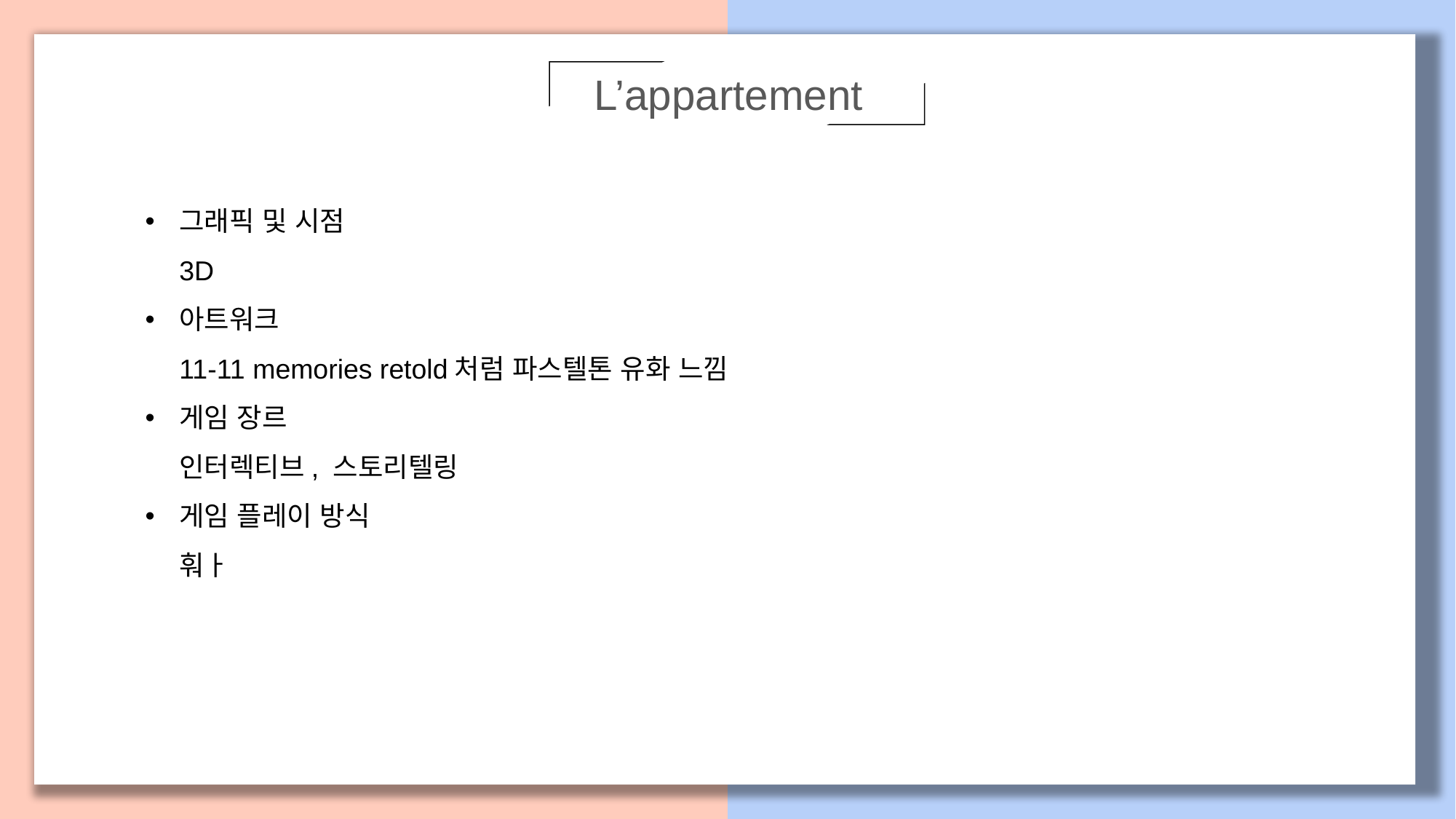

L’appartement

그래픽 및 시점
3D
아트워크
11-11 memories retold처럼 파스텔톤 유화 느낌
게임 장르
인터렉티브, 스토리텔링
게임 플레이 방식
훠ㅏ